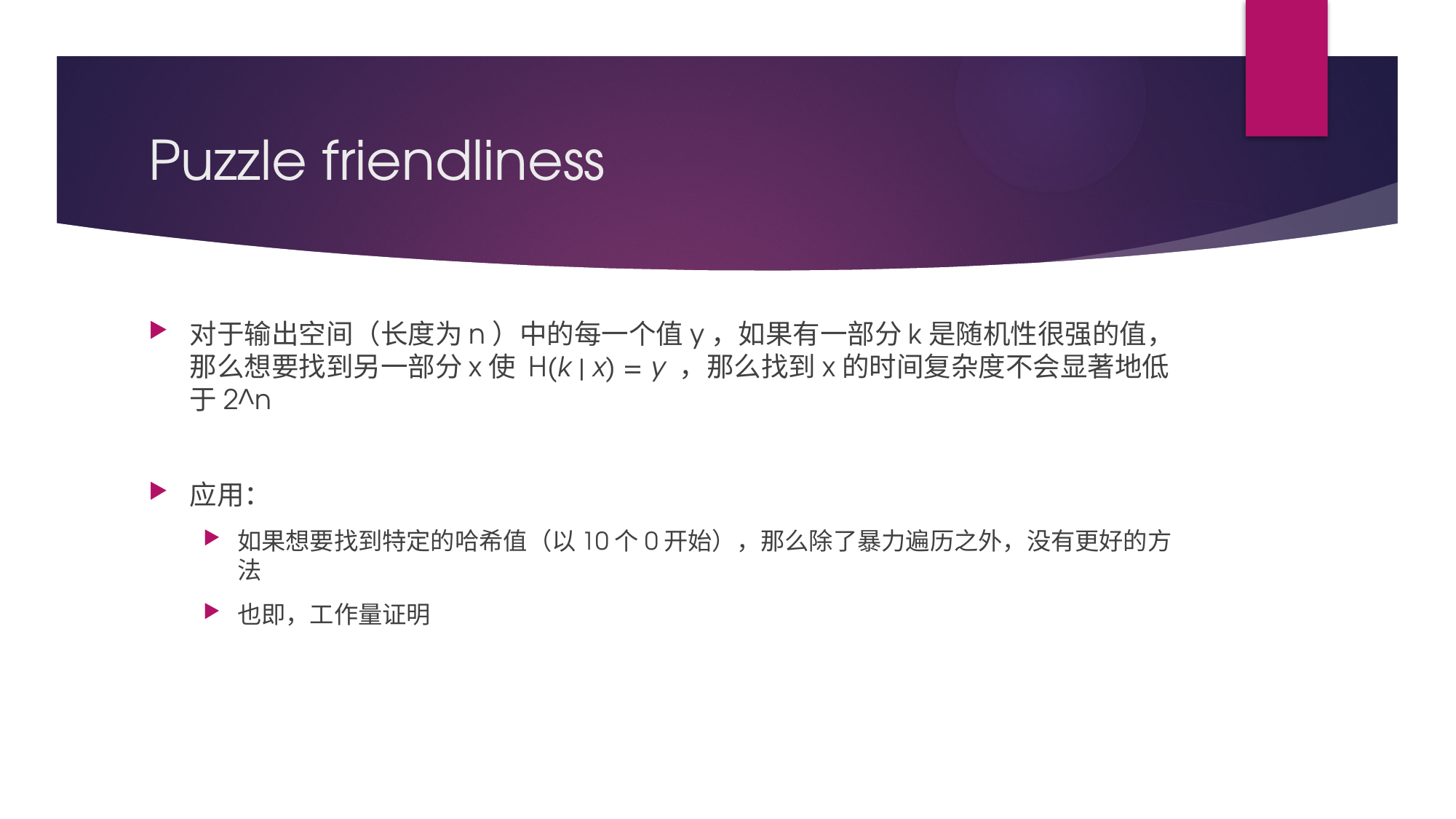

# Puzzle friendliness
对于输出空间（长度为n）中的每一个值y，如果有一部分k是随机性很强的值，那么想要找到另一部分x使 H(k | x) = y ，那么找到x的时间复杂度不会显著地低于2^n

应用：
如果想要找到特定的哈希值（以10个0开始），那么除了暴力遍历之外，没有更好的方法
也即，工作量证明